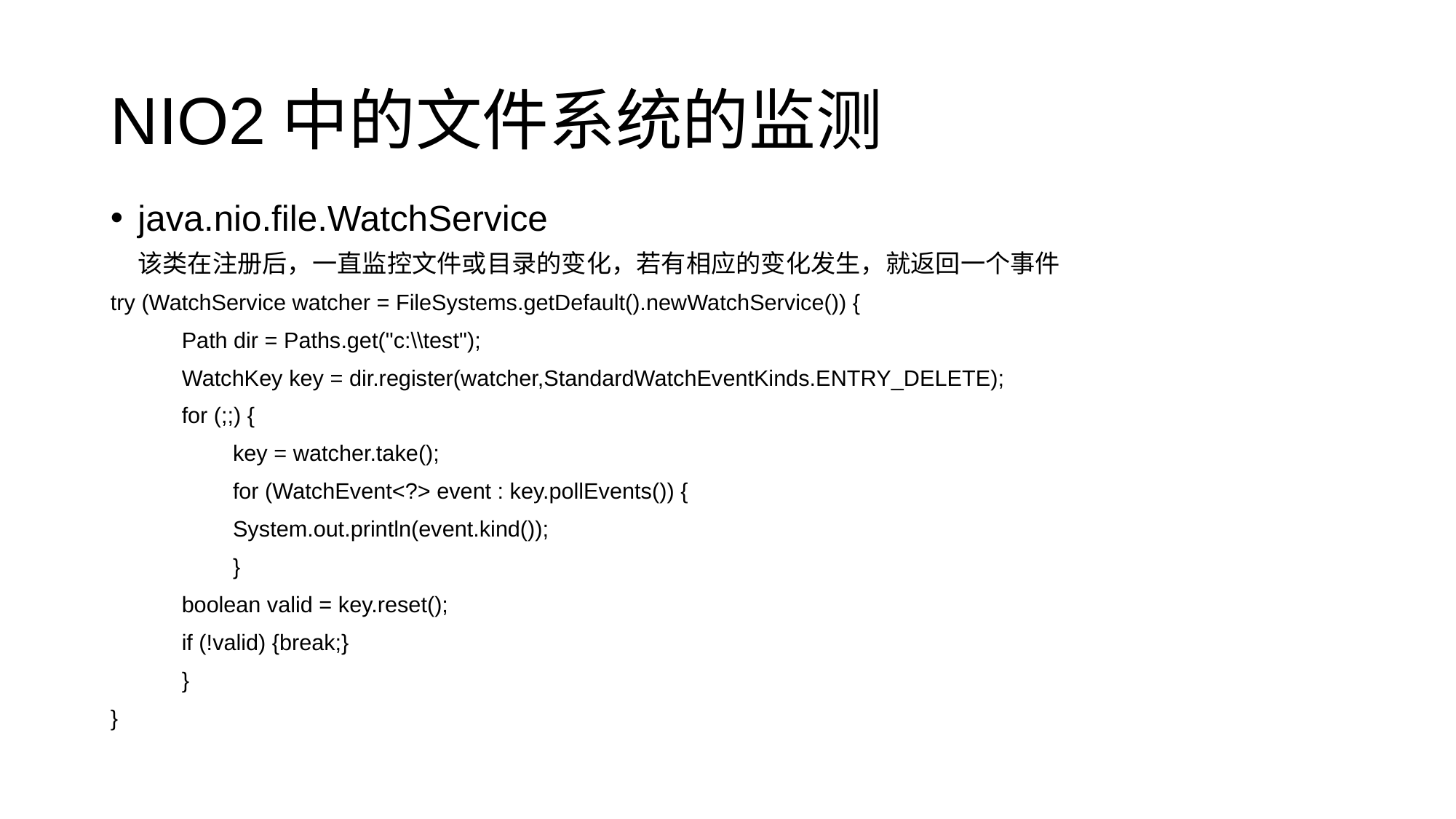

# NIO2中的文件系统的监测
java.nio.file.WatchService
该类在注册后，一直监控文件或目录的变化，若有相应的变化发生，就返回一个事件
try (WatchService watcher = FileSystems.getDefault().newWatchService()) {
Path dir = Paths.get("c:\\test");
WatchKey key = dir.register(watcher,StandardWatchEventKinds.ENTRY_DELETE);
for (;;) {
key = watcher.take();
for (WatchEvent<?> event : key.pollEvents()) {
System.out.println(event.kind());
}
boolean valid = key.reset();
if (!valid) {break;}
}
}
16